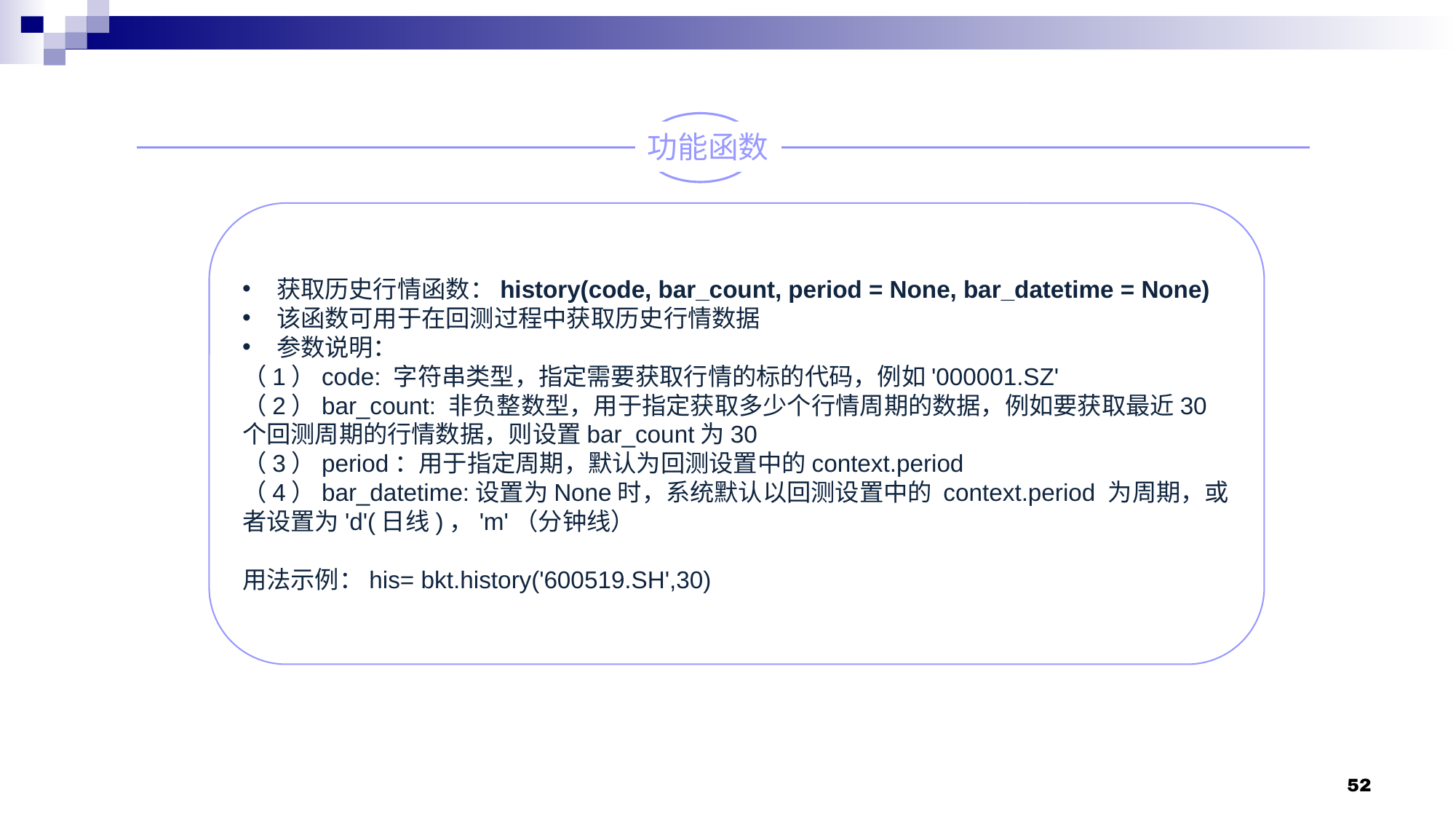

功能函数
获取历史行情函数：history(code, bar_count, period = None, bar_datetime = None)
该函数可用于在回测过程中获取历史行情数据
参数说明：
（1）code: 字符串类型，指定需要获取行情的标的代码，例如'000001.SZ'
（2）bar_count: 非负整数型，用于指定获取多少个行情周期的数据，例如要获取最近30个回测周期的行情数据，则设置bar_count为30
（3）period：用于指定周期，默认为回测设置中的context.period
（4）bar_datetime:设置为None时，系统默认以回测设置中的 context.period 为周期，或者设置为'd'(日线)，'m'（分钟线）

用法示例：his= bkt.history('600519.SH',30)
52